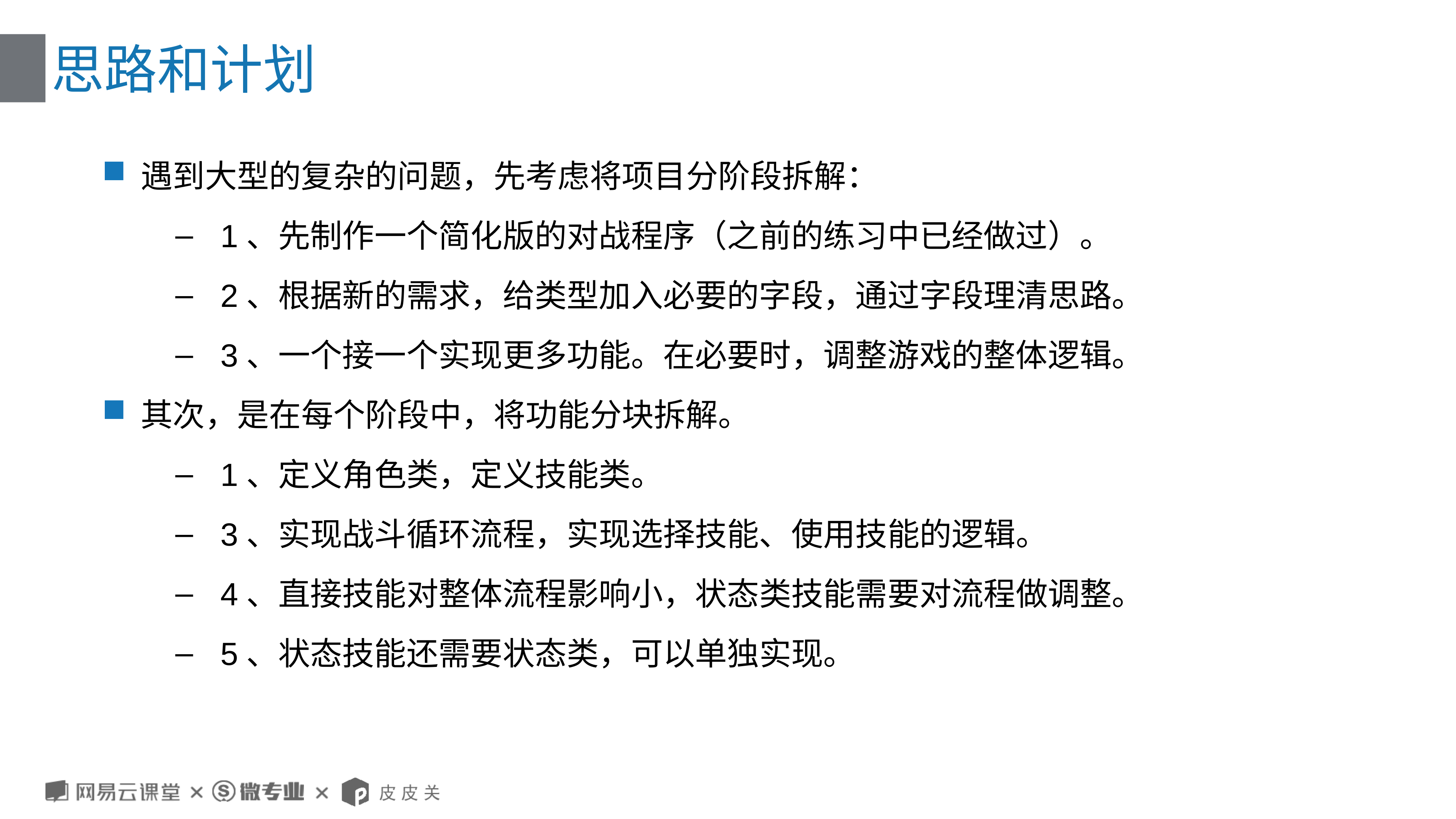

# 思路和计划
遇到大型的复杂的问题，先考虑将项目分阶段拆解：
1、先制作一个简化版的对战程序（之前的练习中已经做过）。
2、根据新的需求，给类型加入必要的字段，通过字段理清思路。
3、一个接一个实现更多功能。在必要时，调整游戏的整体逻辑。
其次，是在每个阶段中，将功能分块拆解。
1、定义角色类，定义技能类。
3、实现战斗循环流程，实现选择技能、使用技能的逻辑。
4、直接技能对整体流程影响小，状态类技能需要对流程做调整。
5、状态技能还需要状态类，可以单独实现。